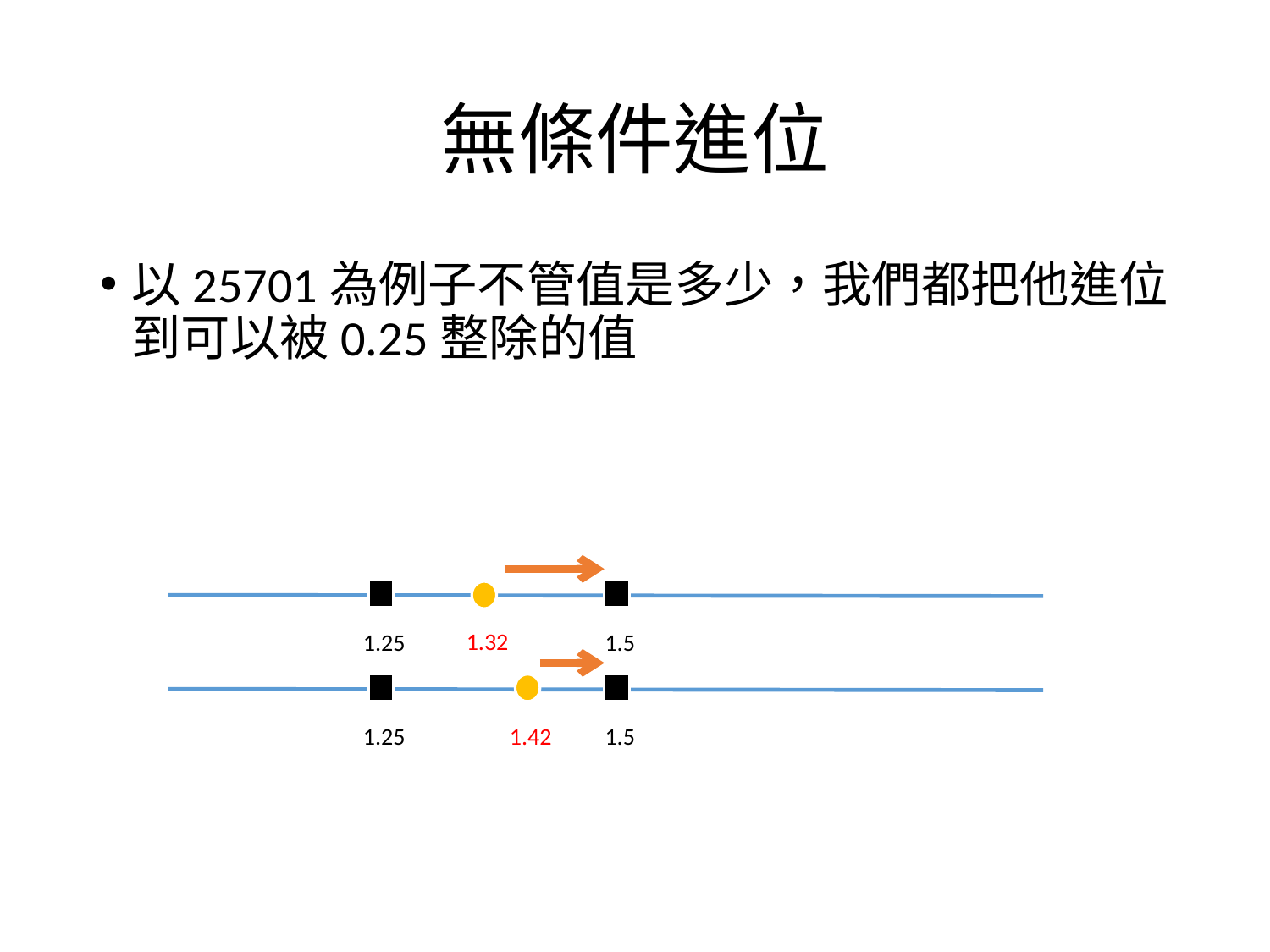

# 無條件進位
以25701為例子不管值是多少，我們都把他進位到可以被0.25整除的值

1.32
1.25
1.5

1.25
1.42
1.5